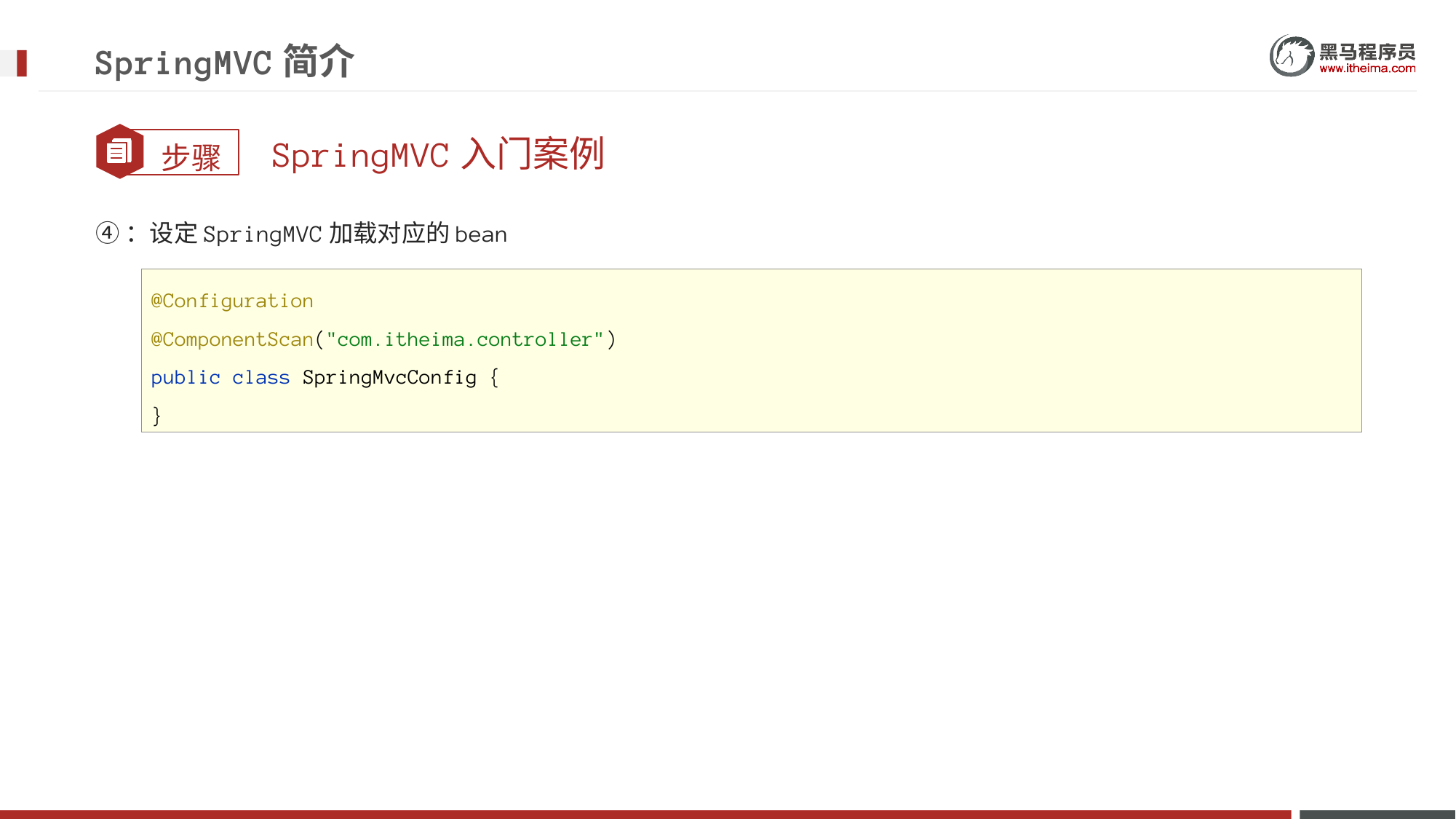

# SpringMVC简介
SpringMVC入门案例
④：设定SpringMVC加载对应的bean
@Configuration
@ComponentScan("com.itheima.controller")
public class SpringMvcConfig {
}